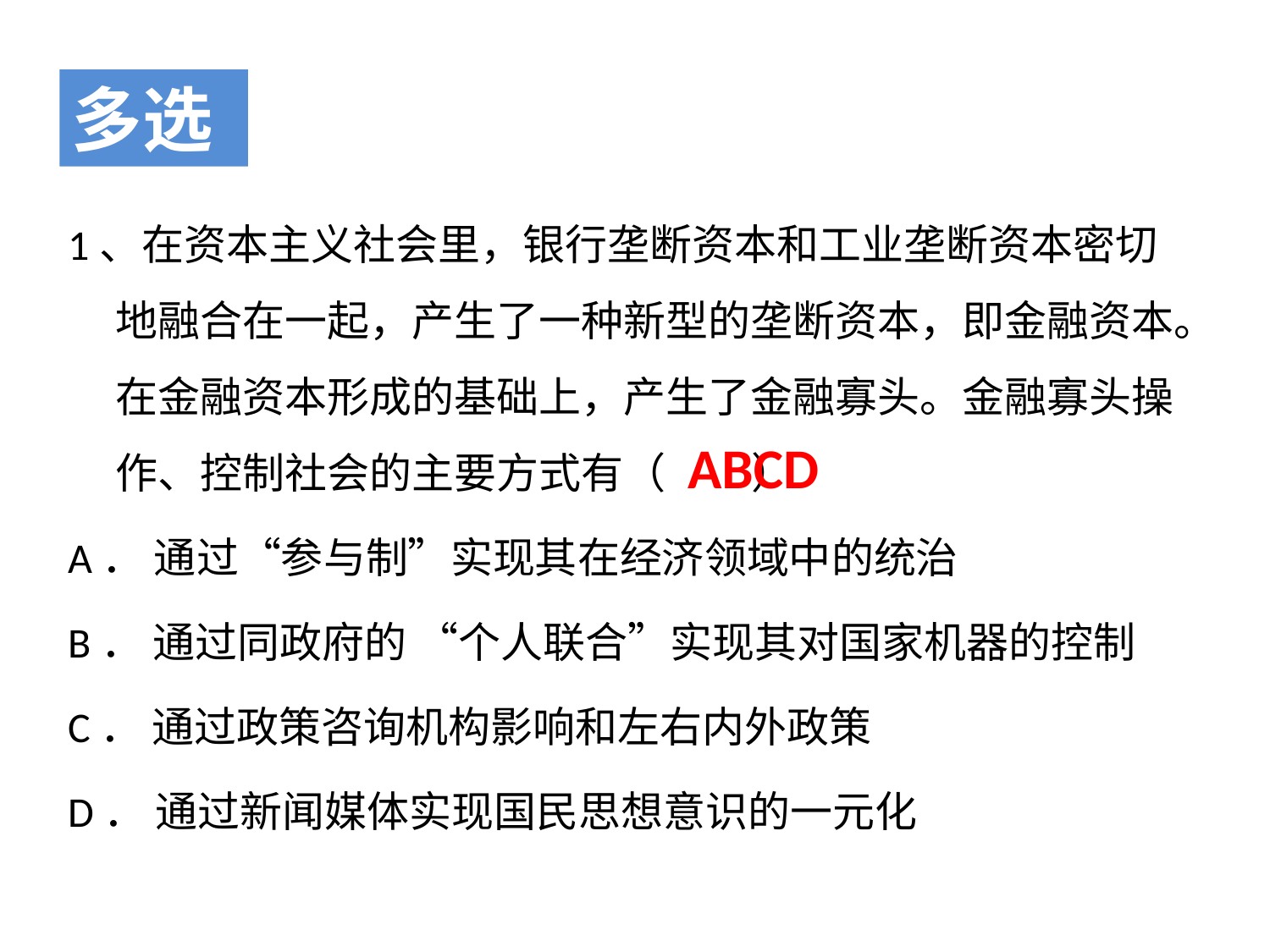

多选
1、在资本主义社会里，银行垄断资本和工业垄断资本密切地融合在一起，产生了一种新型的垄断资本，即金融资本。在金融资本形成的基础上，产生了金融寡头。金融寡头操作、控制社会的主要方式有（         ）
A． 通过“参与制”实现其在经济领域中的统治
B． 通过同政府的 “个人联合”实现其对国家机器的控制
C． 通过政策咨询机构影响和左右内外政策
D． 通过新闻媒体实现国民思想意识的一元化
ABCD